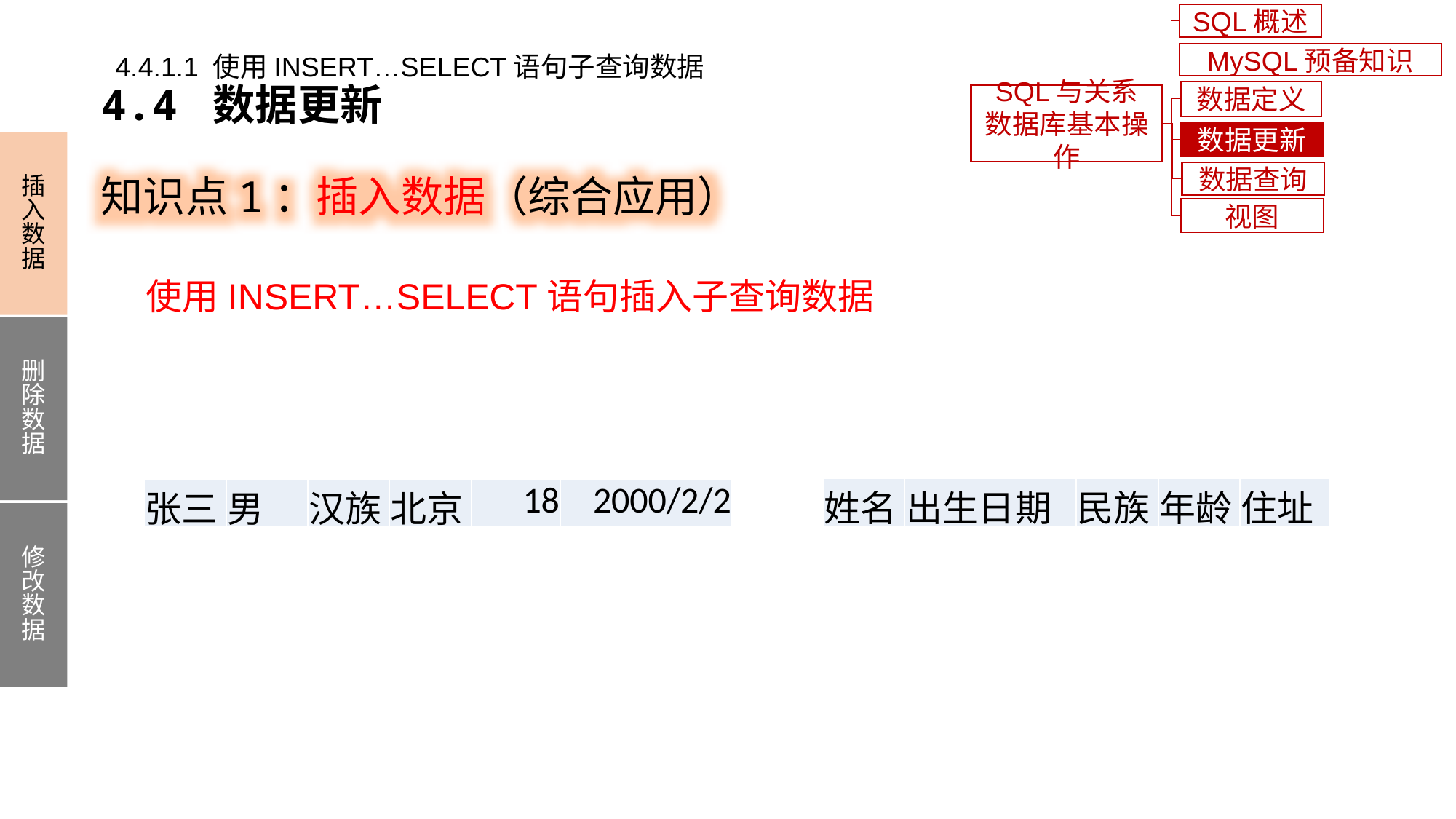

SQL概述
4.4.1.1 使用INSERT…SELECT语句子查询数据
MySQL预备知识
4.4 数据更新
数据定义
SQL与关系数据库基本操作
数据更新
知识点1：插入数据（综合应用）
插入数据
删除数据
修改数据
数据查询
视图
使用INSERT…SELECT语句插入子查询数据
| 姓名 | 出生日期 | 民族 | 年龄 | 住址 |
| --- | --- | --- | --- | --- |
| 张三 | 男 | 汉族 | 北京 | 18 | 2000/2/2 |
| --- | --- | --- | --- | --- | --- |